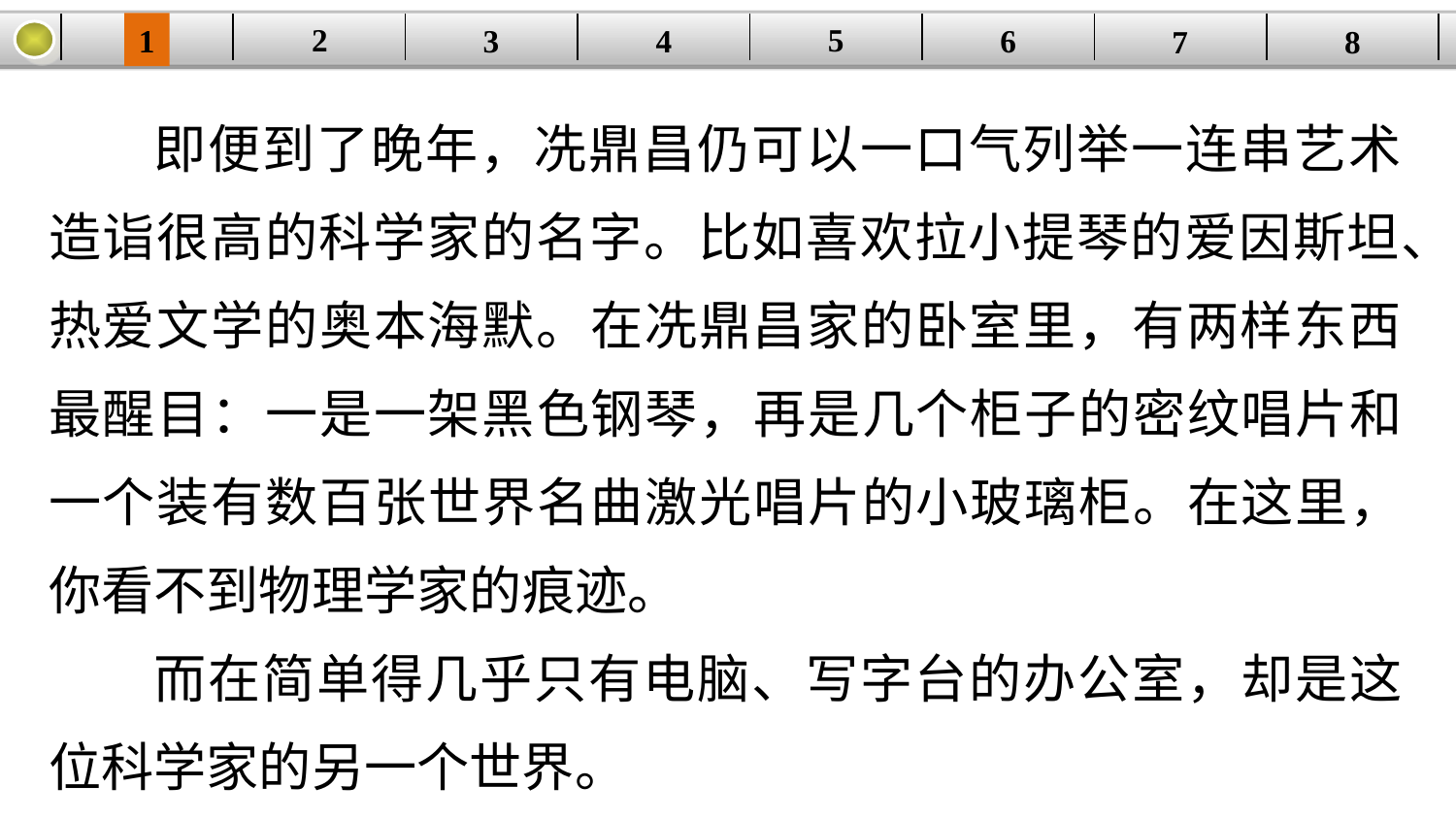

5
2
1
4
6
|  |  |  |  |  |  |  |  |
| --- | --- | --- | --- | --- | --- | --- | --- |
3
8
7

即便到了晚年，冼鼎昌仍可以一口气列举一连串艺术造诣很高的科学家的名字。比如喜欢拉小提琴的爱因斯坦、热爱文学的奥本海默。在冼鼎昌家的卧室里，有两样东西最醒目：一是一架黑色钢琴，再是几个柜子的密纹唱片和一个装有数百张世界名曲激光唱片的小玻璃柜。在这里，你看不到物理学家的痕迹。
而在简单得几乎只有电脑、写字台的办公室，却是这位科学家的另一个世界。